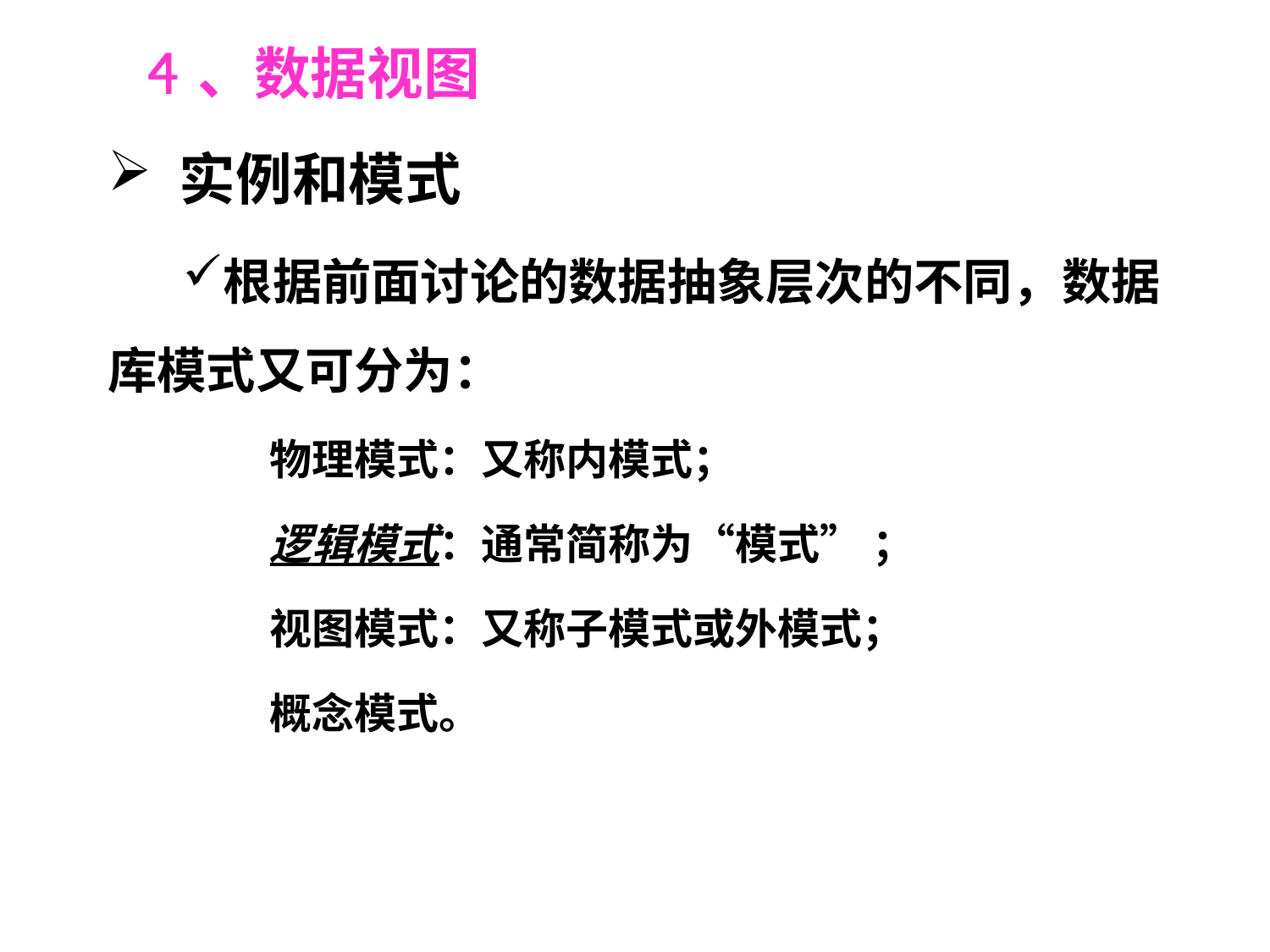

4、数据视图
 实例和模式
根据前面讨论的数据抽象层次的不同，数据库模式又可分为：
物理模式：又称内模式；
逻辑模式：通常简称为“模式” ；
视图模式：又称子模式或外模式；
概念模式。